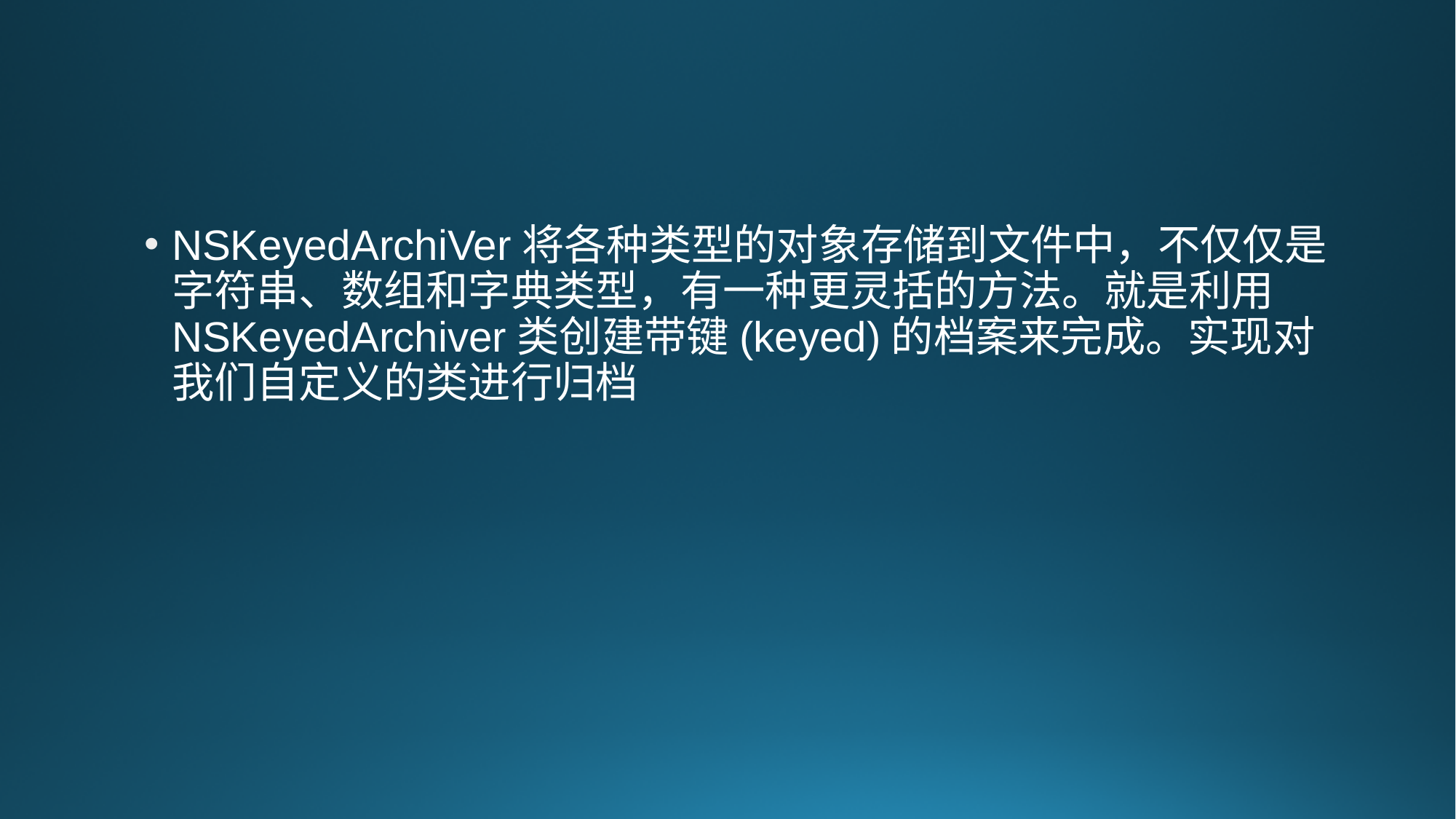

#
NSKeyedArchiVer将各种类型的对象存储到文件中，不仅仅是字符串、数组和字典类型，有一种更灵括的方法。就是利用NSKeyedArchiver类创建带键(keyed)的档案来完成。实现对我们自定义的类进行归档